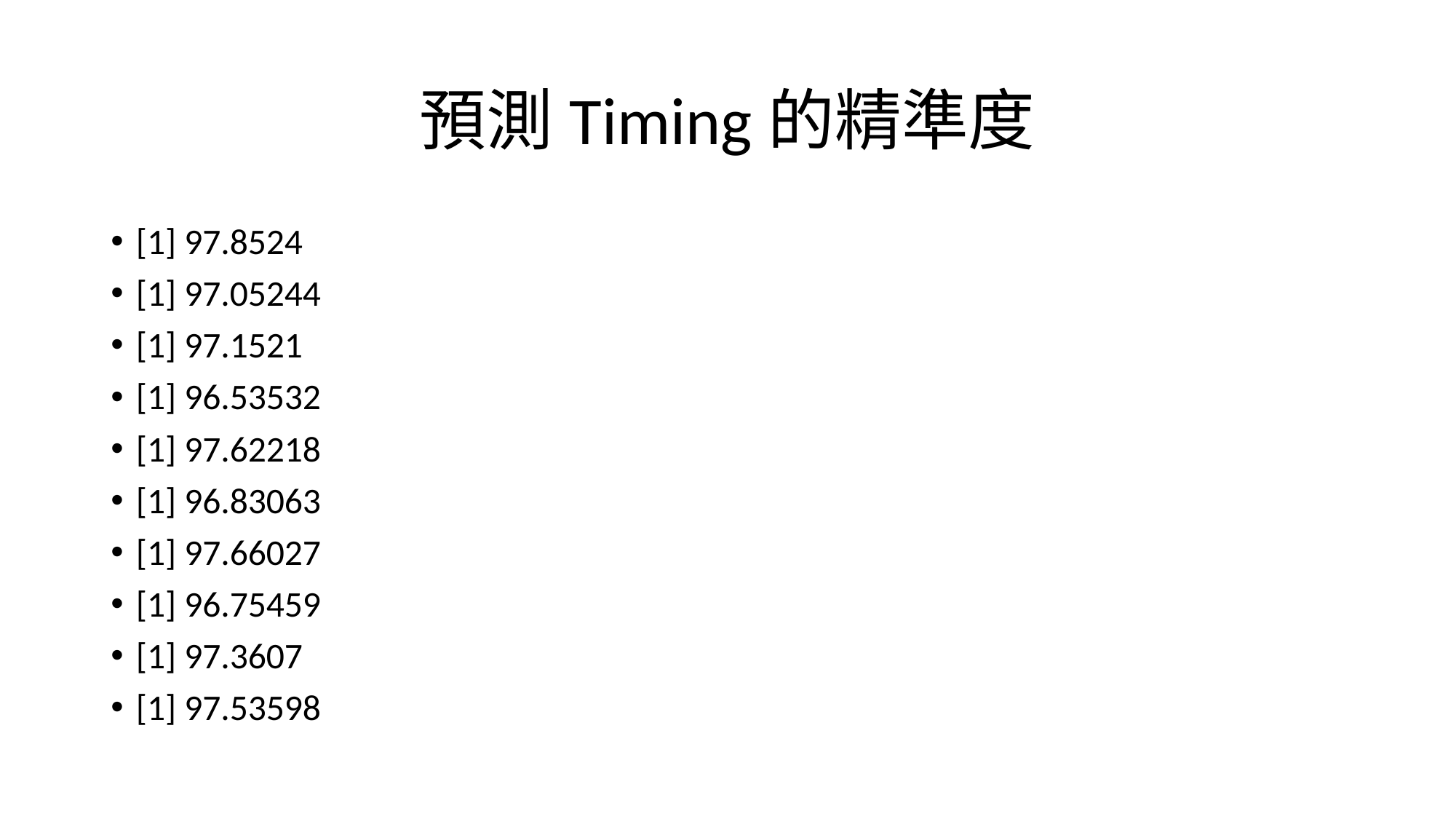

# 預測Timing的精準度
[1] 97.8524
[1] 97.05244
[1] 97.1521
[1] 96.53532
[1] 97.62218
[1] 96.83063
[1] 97.66027
[1] 96.75459
[1] 97.3607
[1] 97.53598